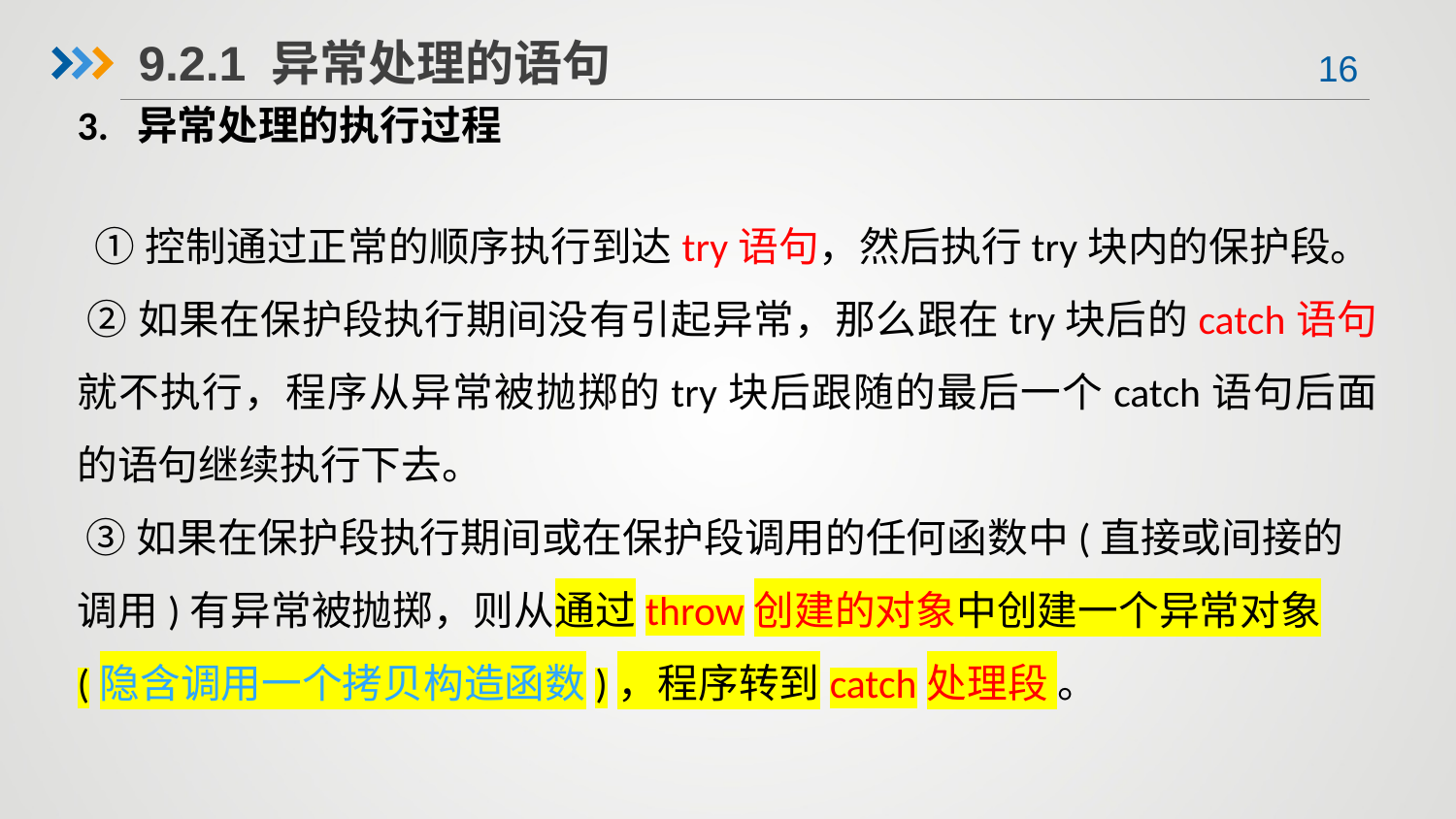

9.2.1 异常处理的语句
3.  异常处理的执行过程

  ①控制通过正常的顺序执行到达try语句，然后执行try块内的保护段。
 ②如果在保护段执行期间没有引起异常，那么跟在try块后的catch语句就不执行，程序从异常被抛掷的try块后跟随的最后一个catch语句后面的语句继续执行下去。
 ③如果在保护段执行期间或在保护段调用的任何函数中(直接或间接的调用)有异常被抛掷，则从通过throw创建的对象中创建一个异常对象(隐含调用一个拷贝构造函数)，程序转到catch处理段 。